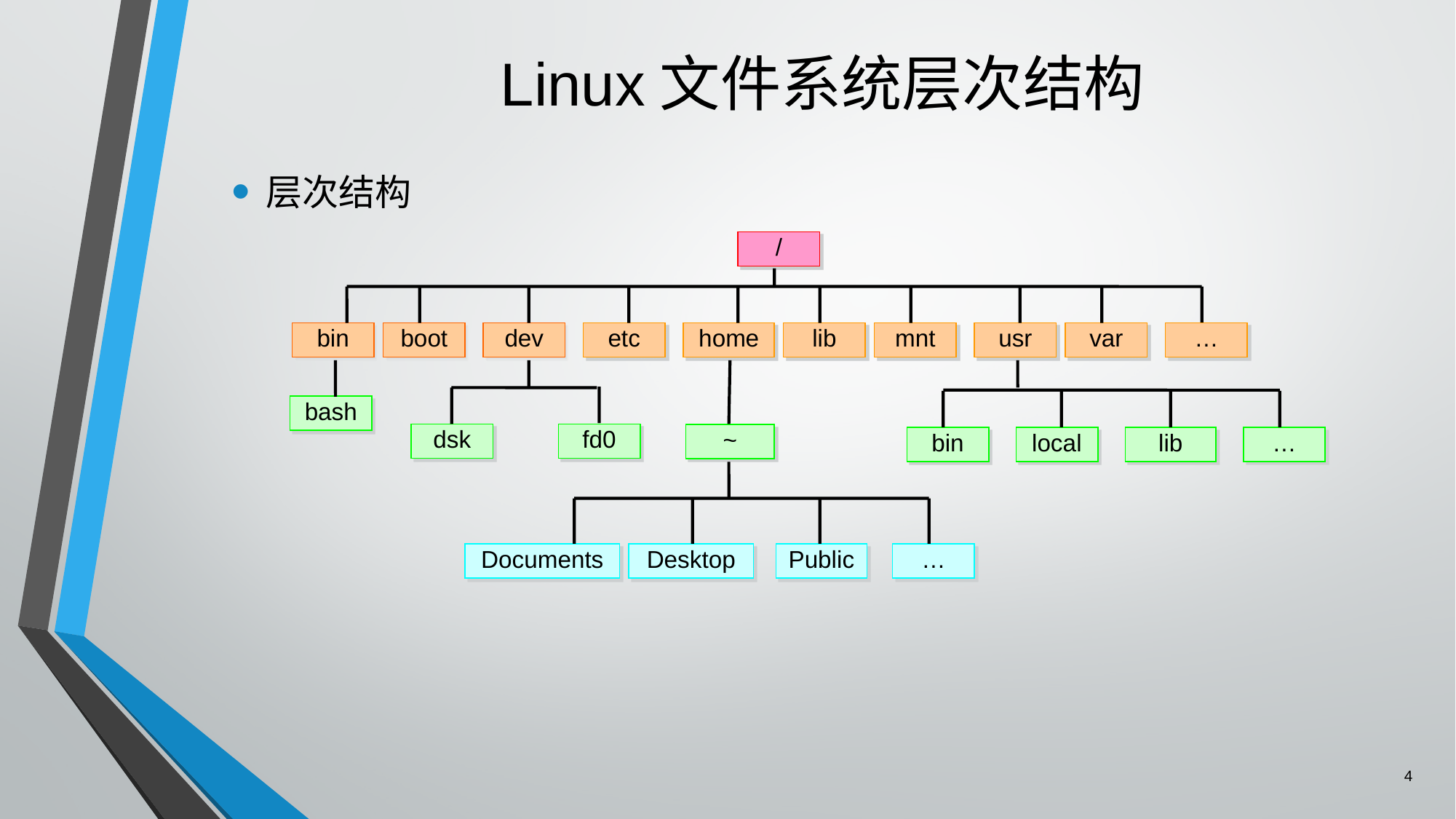

# Linux文件系统层次结构
层次结构
/

bin
boot
dev
etc
home
lib
mnt
usr
var
…

dsk
fd0

bin
local
lib
…
bash
~

Documents
Desktop
Public
…
4